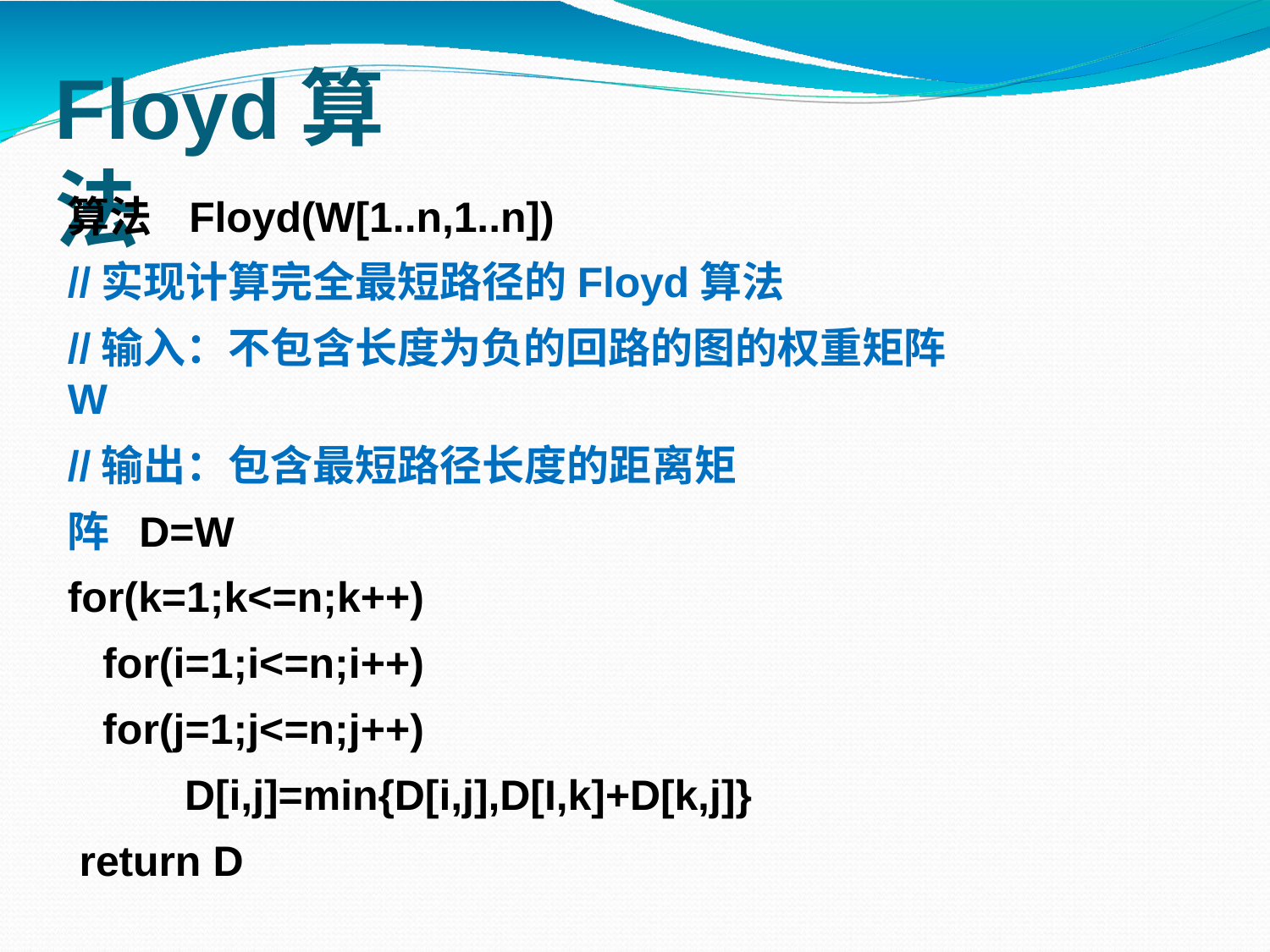

# Floyd算法
算法	Floyd(W[1..n,1..n])
//实现计算完全最短路径的Floyd算法
//输入：不包含长度为负的回路的图的权重矩阵W
//输出：包含最短路径长度的距离矩阵  D=W
for(k=1;k<=n;k++)  for(i=1;i<=n;i++)  for(j=1;j<=n;j++)
D[i,j]=min{D[i,j],D[I,k]+D[k,j]}  return D